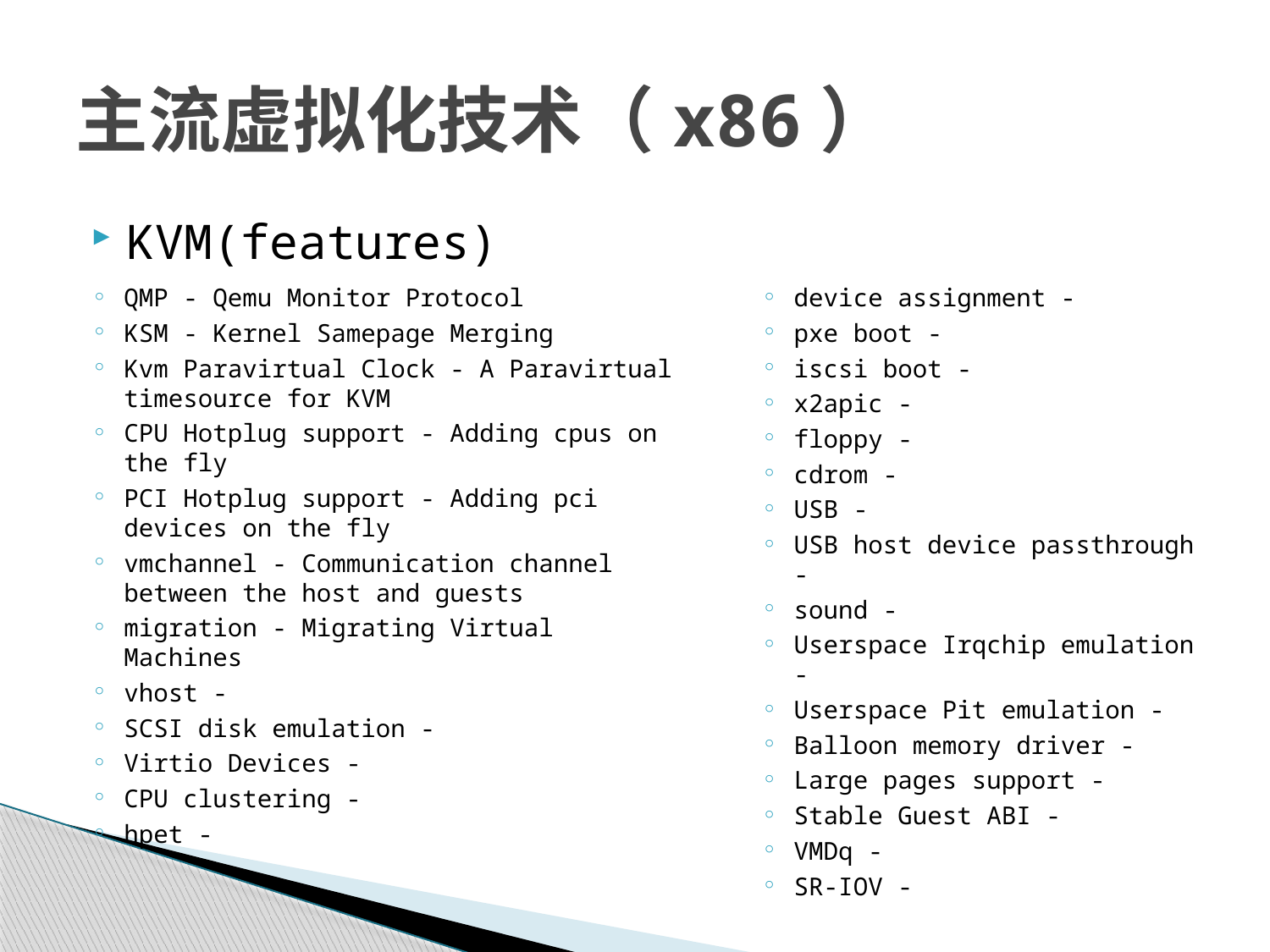

# 主流虚拟化技术（x86）
KVM(features)
QMP - Qemu Monitor Protocol
KSM - Kernel Samepage Merging
Kvm Paravirtual Clock - A Paravirtual timesource for KVM
CPU Hotplug support - Adding cpus on the fly
PCI Hotplug support - Adding pci devices on the fly
vmchannel - Communication channel between the host and guests
migration - Migrating Virtual Machines
vhost -
SCSI disk emulation -
Virtio Devices -
CPU clustering -
hpet -

device assignment -
pxe boot -
iscsi boot -
x2apic -
floppy -
cdrom -
USB -
USB host device passthrough -
sound -
Userspace Irqchip emulation -
Userspace Pit emulation -
Balloon memory driver -
Large pages support -
Stable Guest ABI -
VMDq -
SR-IOV -